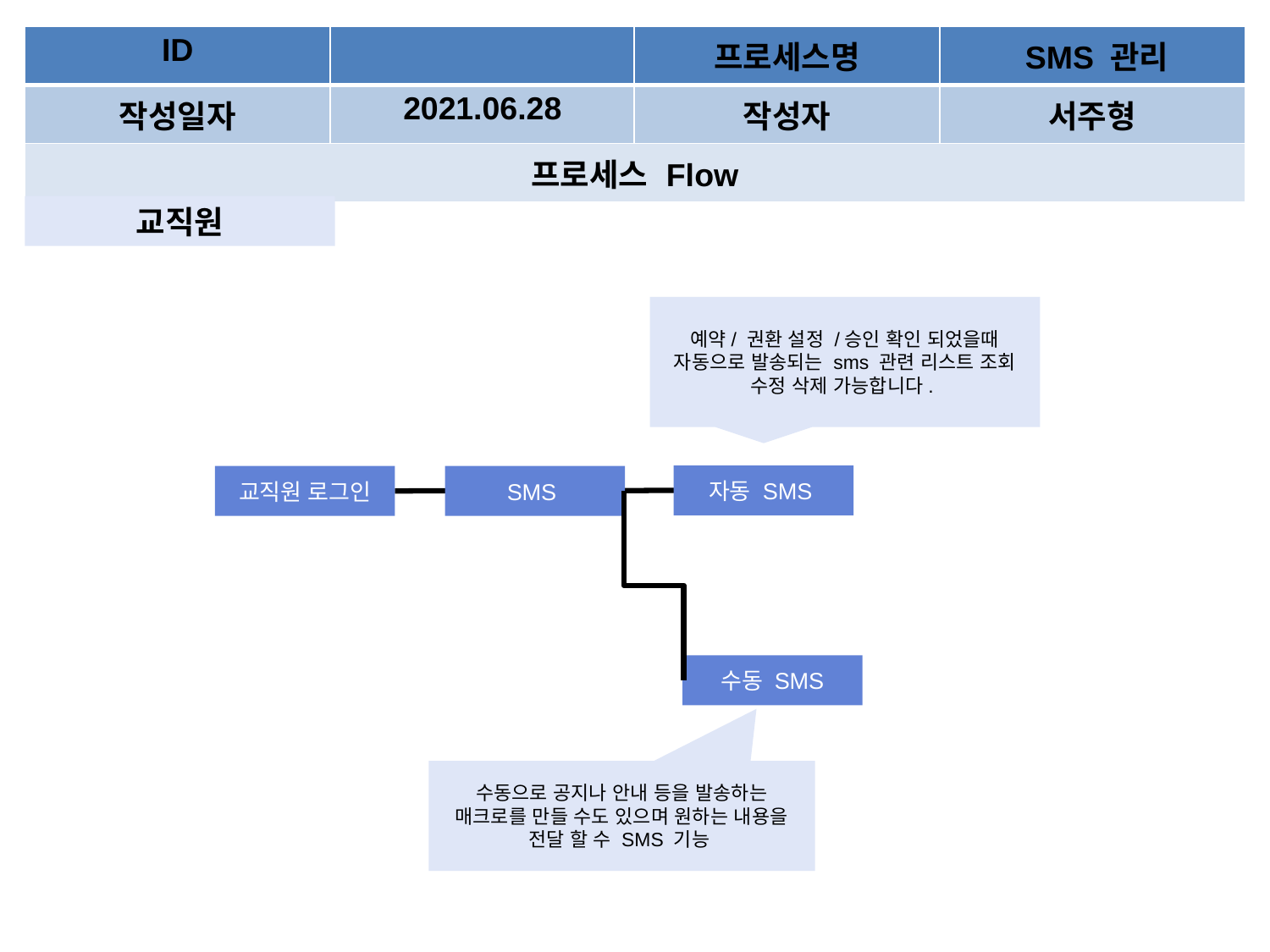

| ID |  |  | 프로세스명 | SMS 관리 |
| --- | --- | --- | --- | --- |
| 작성일자 |  | 2021.06.28 | 작성자 | 서주형 |
| 프로세스 Flow |  |  |  |  |
교직원
예약/ 권환 설정 /승인 확인 되었을때 자동으로 발송되는 sms 관련 리스트 조회 수정 삭제 가능합니다.
자동 SMS
교직원 로그인
SMS
수동 SMS
수동으로 공지나 안내 등을 발송하는 매크로를 만들 수도 있으며 원하는 내용을 전달 할 수 SMS 기능